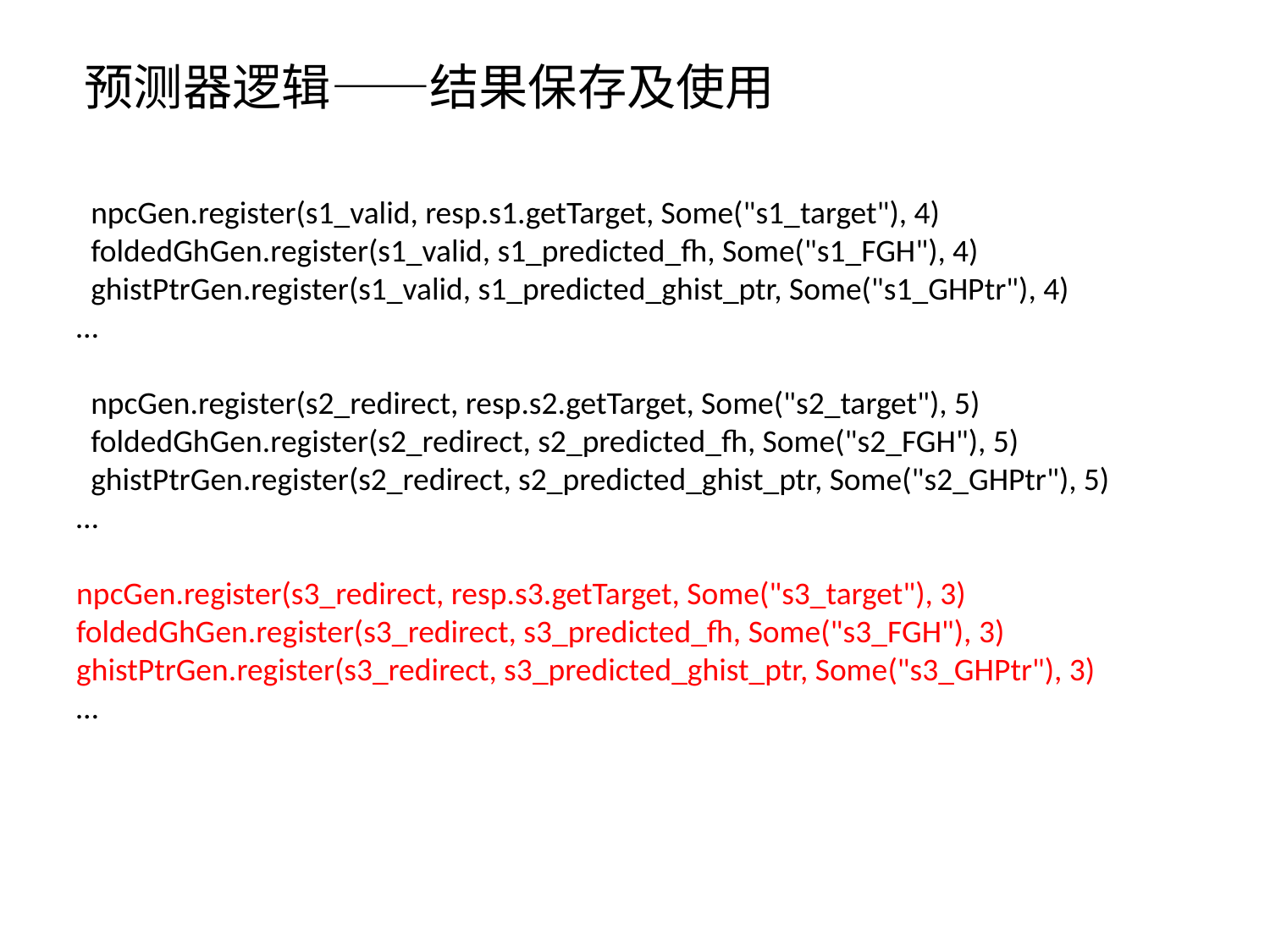

预测器逻辑——结果保存及使用
  npcGen.register(s1_valid, resp.s1.getTarget, Some("s1_target"), 4)
  foldedGhGen.register(s1_valid, s1_predicted_fh, Some("s1_FGH"), 4)
  ghistPtrGen.register(s1_valid, s1_predicted_ghist_ptr, Some("s1_GHPtr"), 4)
…

  npcGen.register(s2_redirect, resp.s2.getTarget, Some("s2_target"), 5)
  foldedGhGen.register(s2_redirect, s2_predicted_fh, Some("s2_FGH"), 5)
  ghistPtrGen.register(s2_redirect, s2_predicted_ghist_ptr, Some("s2_GHPtr"), 5)
…

npcGen.register(s3_redirect, resp.s3.getTarget, Some("s3_target"), 3)
foldedGhGen.register(s3_redirect, s3_predicted_fh, Some("s3_FGH"), 3)
ghistPtrGen.register(s3_redirect, s3_predicted_ghist_ptr, Some("s3_GHPtr"), 3)
…